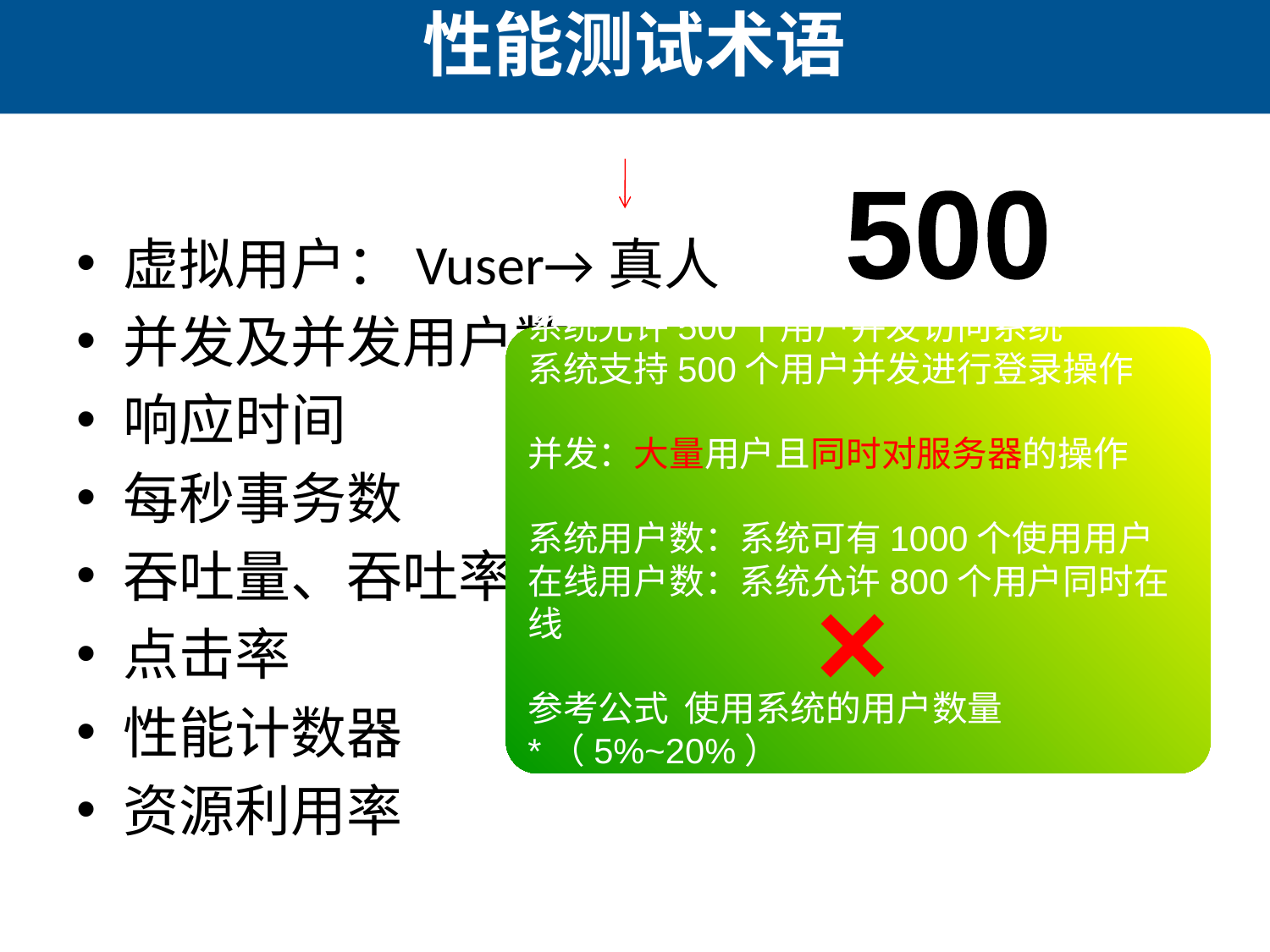

# 性能测试术语
500
虚拟用户：Vuser→真人
并发及并发用户数
响应时间
每秒事务数
吞吐量、吞吐率
点击率
性能计数器
资源利用率

系统允许500个用户并发访问系统
系统支持500个用户并发进行登录操作

并发：大量用户且同时对服务器的操作

系统用户数：系统可有1000个使用用户
在线用户数：系统允许800个用户同时在线

参考公式  使用系统的用户数量*（5%~20%）

×